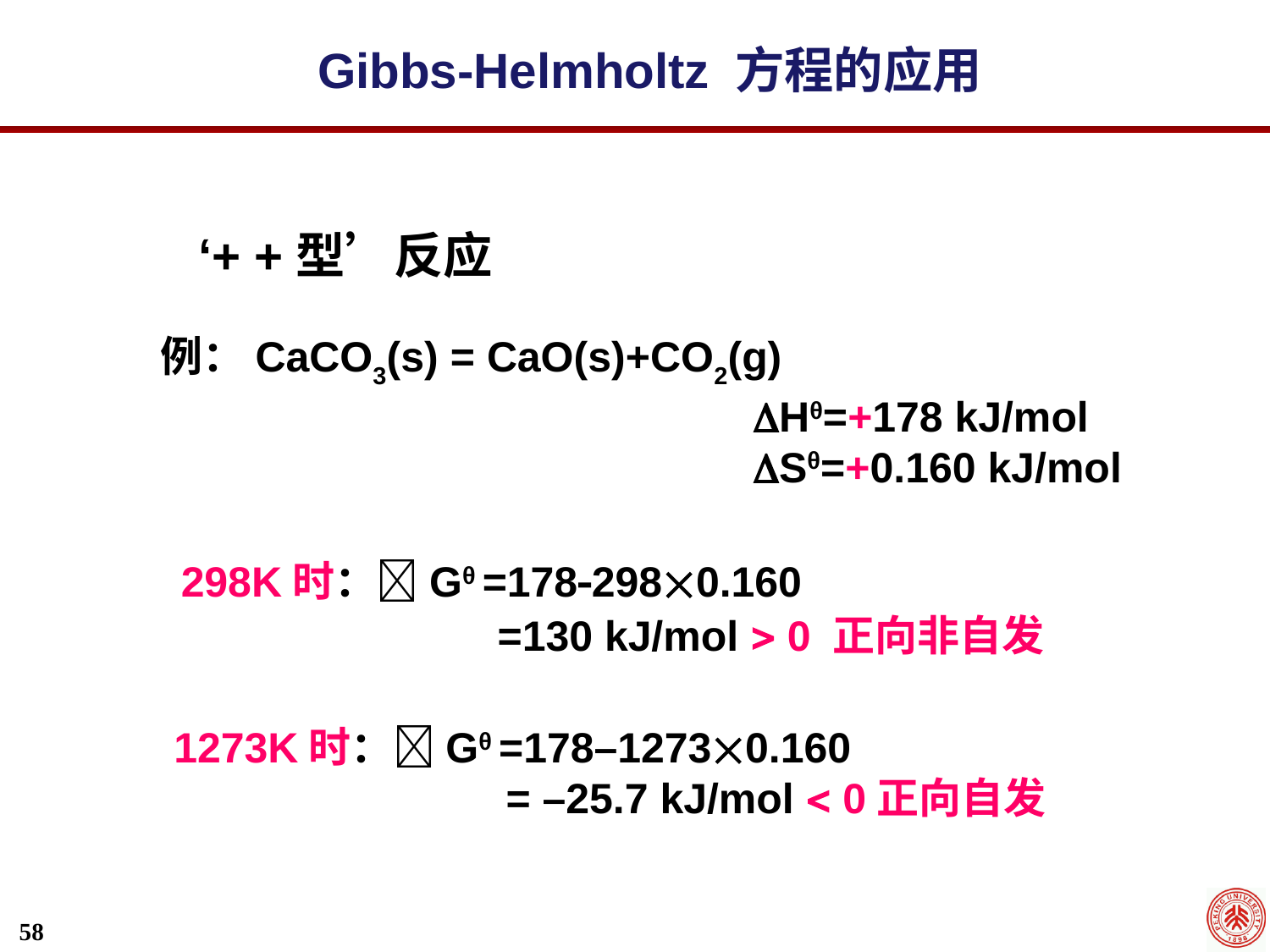

Gibbs-Helmholtz 方程的应用

   ‘+ +型’反应
例：CaCO3(s) = CaO(s)+CO2(g)
                                                  ΔHθ=+178 kJ/mol
                                                  ΔSθ=+0.160 kJ/mol
    298K时：ΔGθ =178−298×0.160
                                =130 kJ/mol > 0 正向非自发
1273K时：ΔGθ =178–1273×0.160
                            = –25.7 kJ/mol < 0正向自发
58